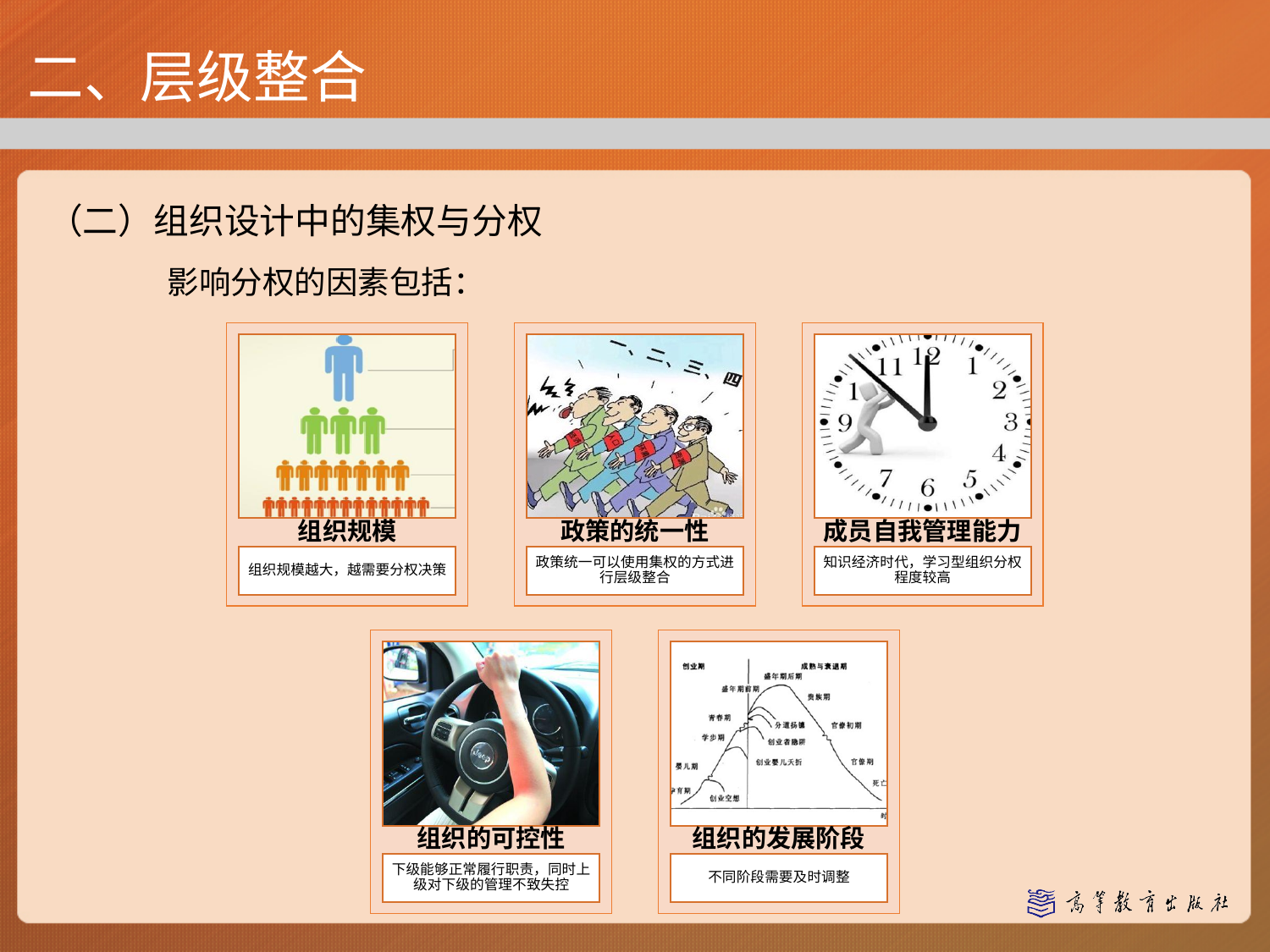

二、层级整合
（二）组织设计中的集权与分权
影响分权的因素包括：
组织规模越大，越需要分权决策
组织规模
政策统一可以使用集权的方式进行层级整合
政策的统一性
知识经济时代，学习型组织分权程度较高
成员自我管理能力
下级能够正常履行职责，同时上级对下级的管理不致失控
组织的可控性
不同阶段需要及时调整
组织的发展阶段